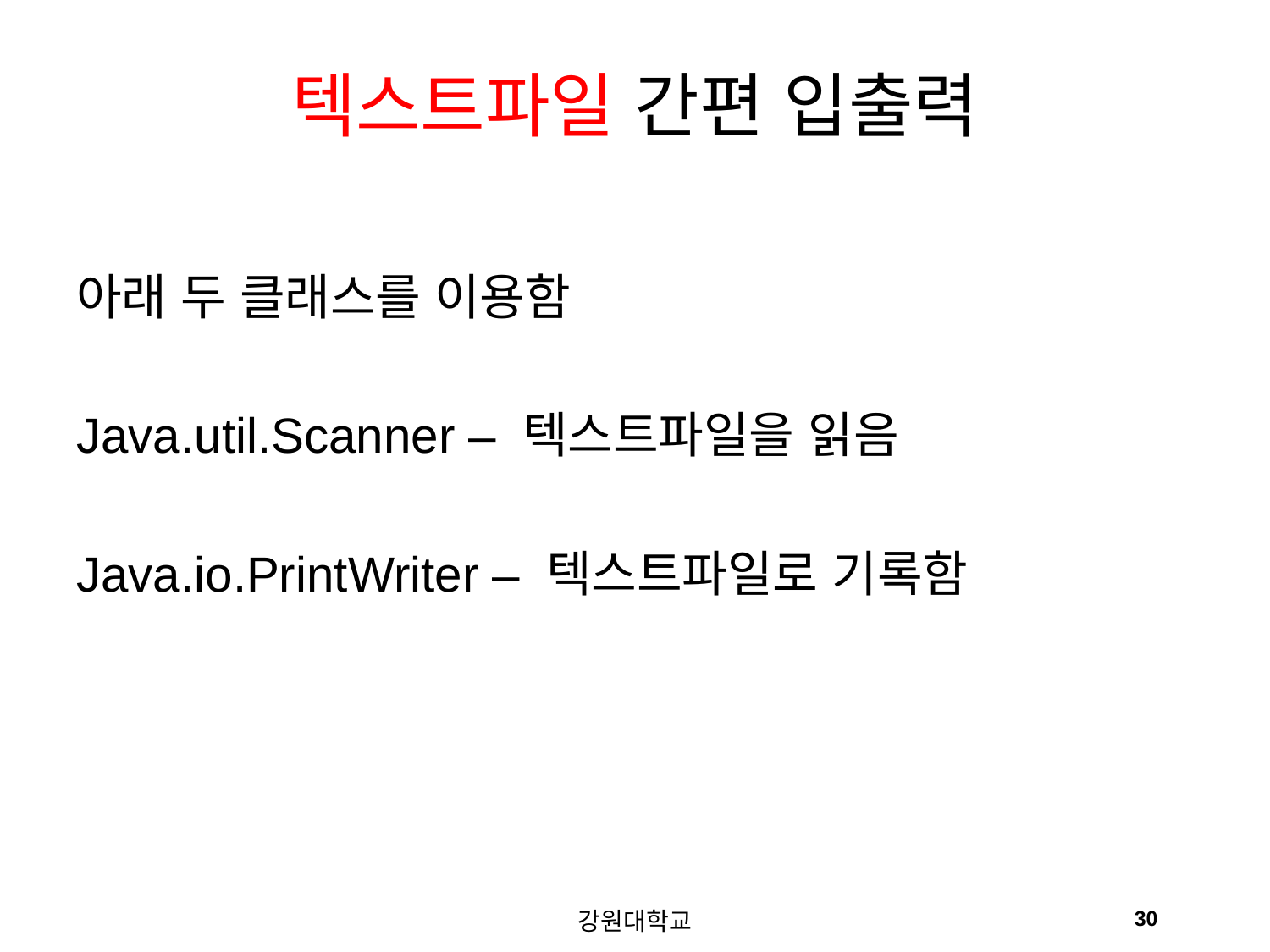

# 텍스트파일 간편 입출력

아래 두 클래스를 이용함

Java.util.Scanner – 텍스트파일을 읽음

Java.io.PrintWriter – 텍스트파일로 기록함

강원대학교